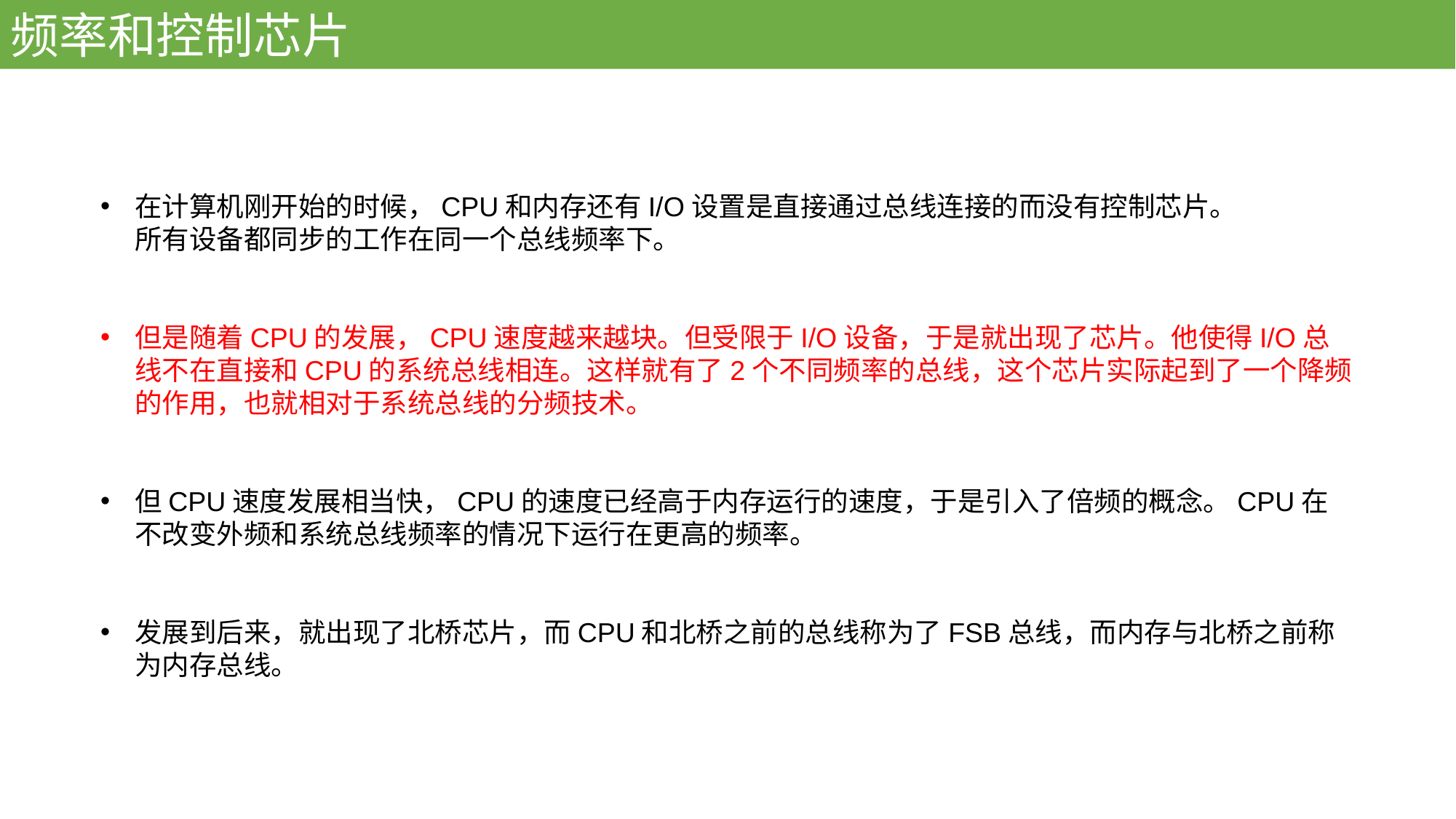

频率和控制芯片
在计算机刚开始的时候，CPU和内存还有I/O设置是直接通过总线连接的而没有控制芯片。
所有设备都同步的工作在同一个总线频率下。

但是随着CPU的发展，CPU速度越来越块。但受限于I/O设备，于是就出现了芯片。他使得I/O总线不在直接和CPU的系统总线相连。这样就有了2个不同频率的总线，这个芯片实际起到了一个降频的作用，也就相对于系统总线的分频技术。

但CPU速度发展相当快，CPU的速度已经高于内存运行的速度，于是引入了倍频的概念。CPU在不改变外频和系统总线频率的情况下运行在更高的频率。

发展到后来，就出现了北桥芯片，而CPU和北桥之前的总线称为了FSB总线，而内存与北桥之前称为内存总线。